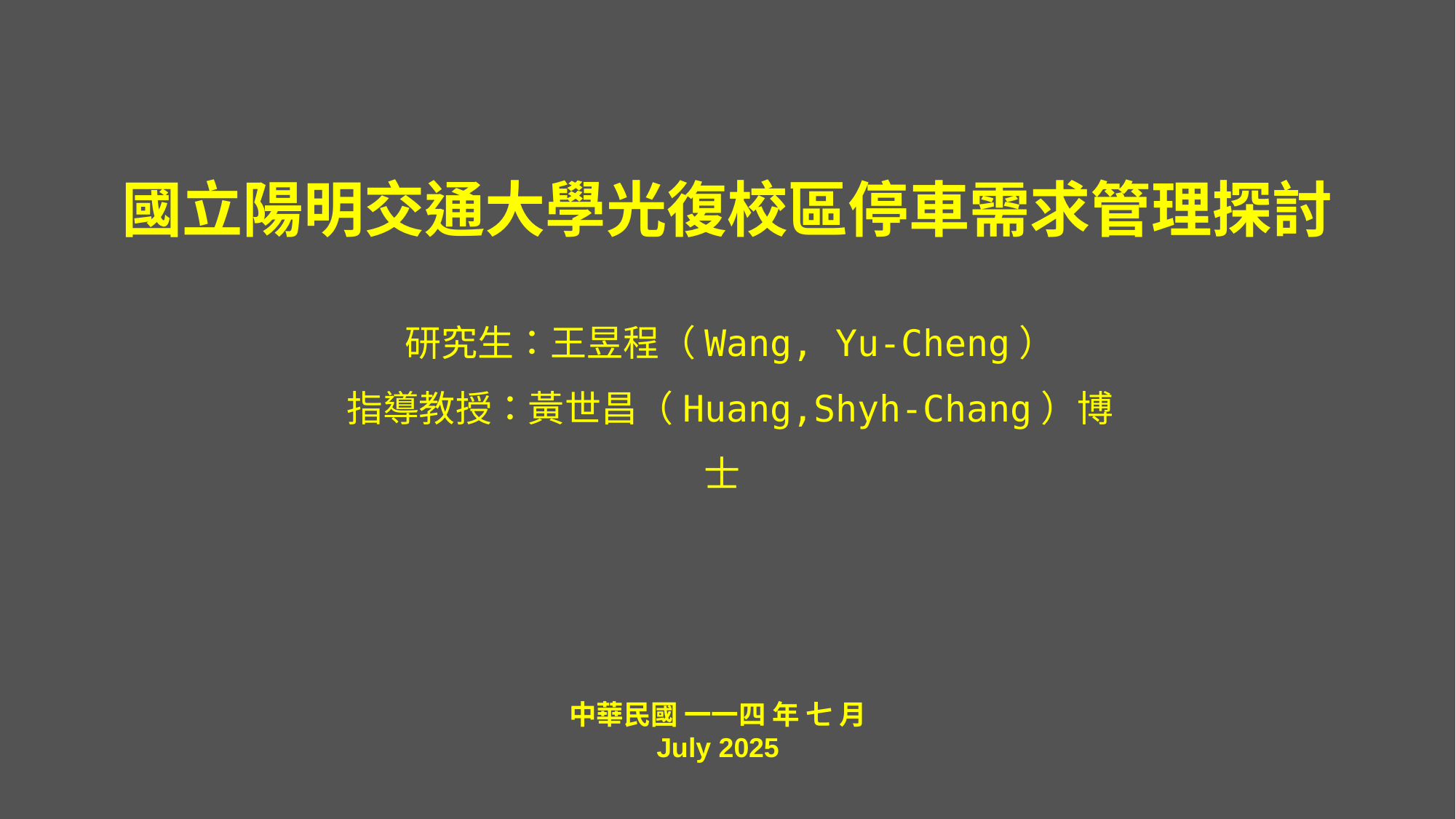

國立陽明交通大學光復校區停車需求管理探討
研究生：王昱程（Wang, Yu-Cheng）
指導教授：黃世昌（Huang,Shyh-Chang）博士

中華民國 一一四 年 七 月
July 2025